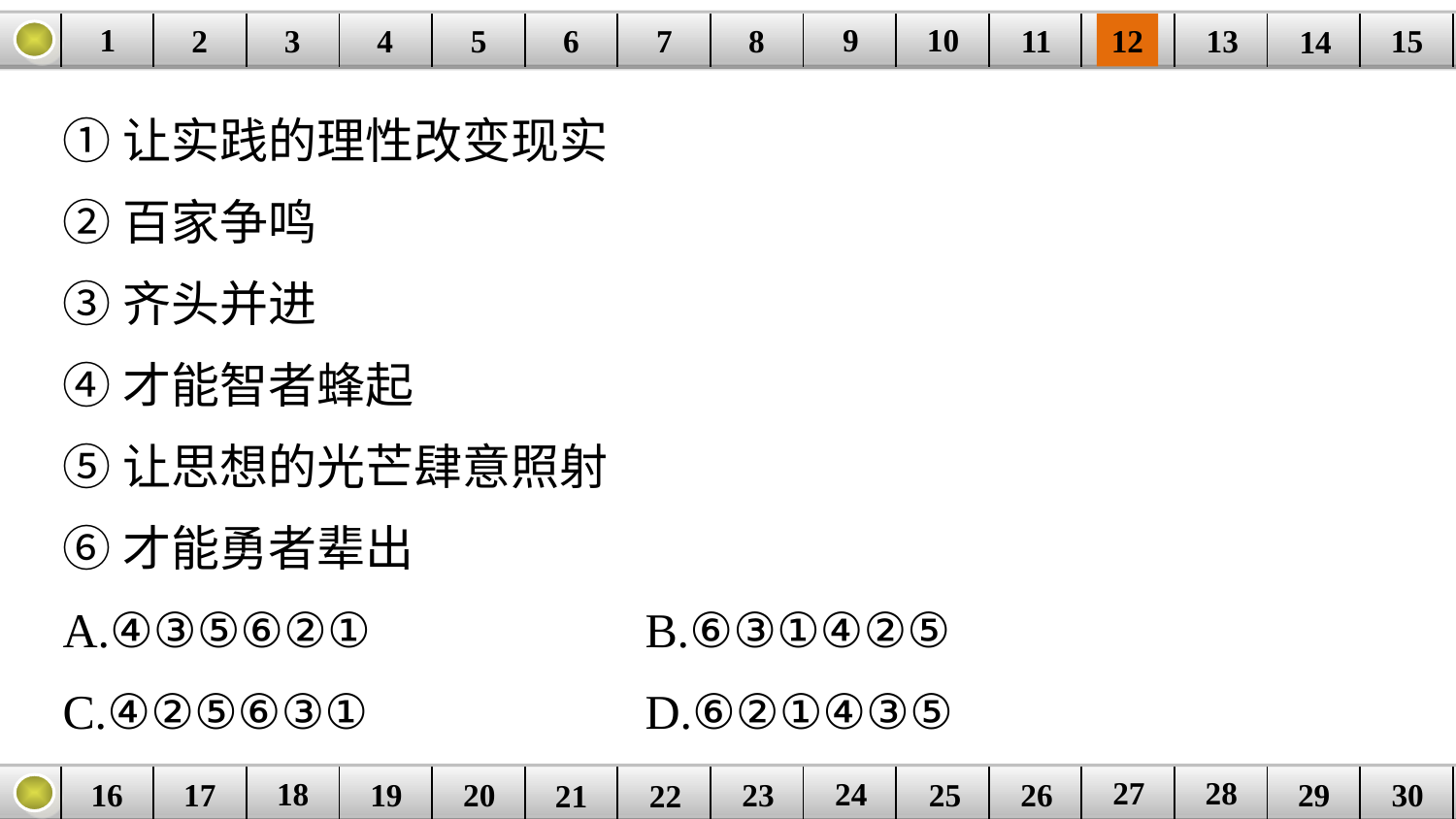

9
10
1
3
4
5
6
8
11
2
12
15
|  |  |  |  |  |  |  |  |  |  |  |  |  |  |  |
| --- | --- | --- | --- | --- | --- | --- | --- | --- | --- | --- | --- | --- | --- | --- |
7
13
14

①让实践的理性改变现实
②百家争鸣
③齐头并进
④才能智者蜂起
⑤让思想的光芒肆意照射
⑥才能勇者辈出
A.④③⑤⑥②①  		B.⑥③①④②⑤
C.④②⑤⑥③①  		D.⑥②①④③⑤

27
28
18
24
16
25
26
30
|  |  |  |  |  |  |  |  |  |  |  |  |  |  |  |
| --- | --- | --- | --- | --- | --- | --- | --- | --- | --- | --- | --- | --- | --- | --- |
23
17
19
20
29
21
22